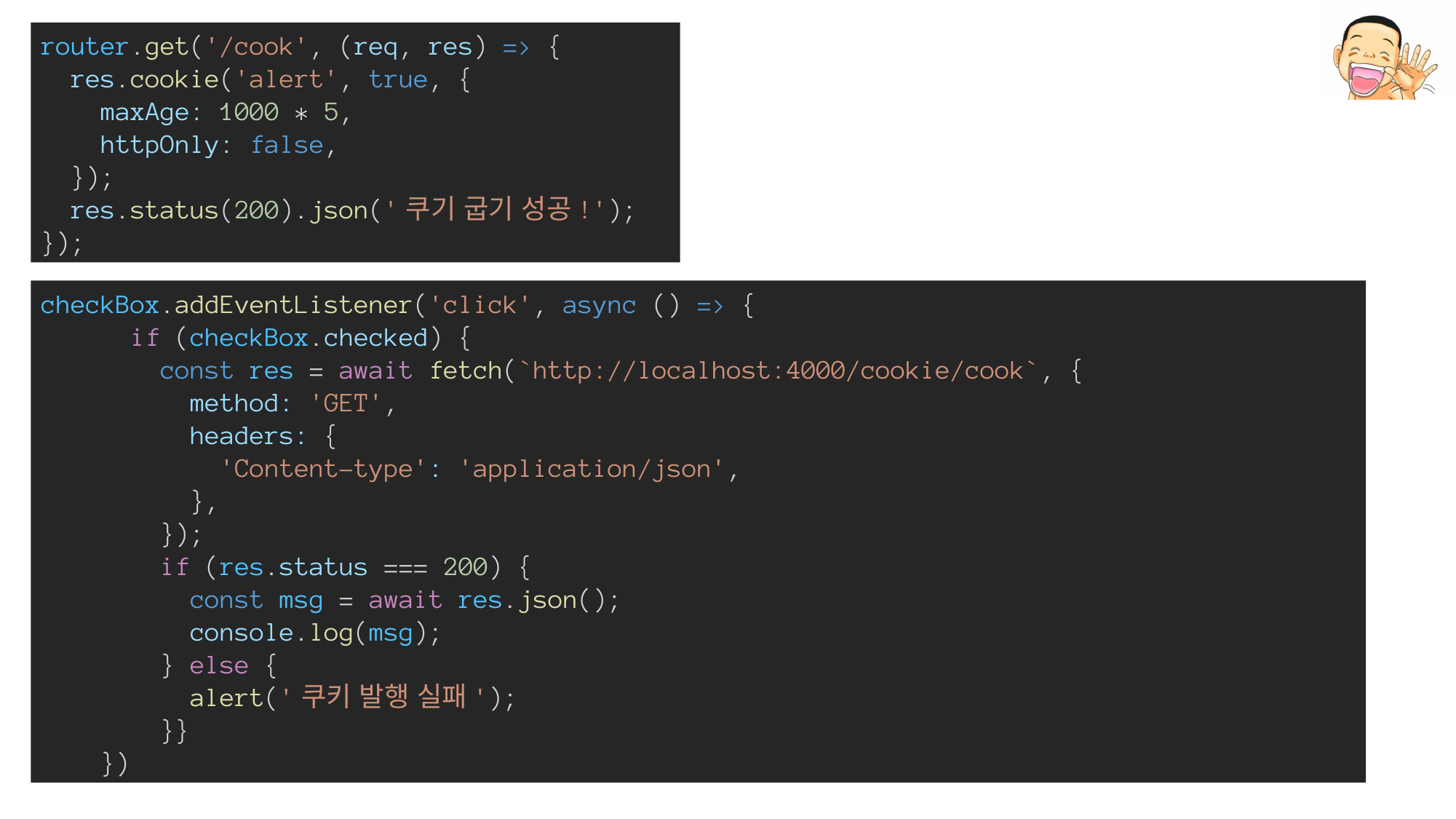

router.get('/cook', (req, res) => {
  res.cookie('alert', true, {
    maxAge: 1000 * 5,
    httpOnly: false,
  });
  res.status(200).json('쿠기 굽기 성공!');
});
checkBox.addEventListener('click', async () => {
      if (checkBox.checked) {
        const res = await fetch(`http://localhost:4000/cookie/cook`, {
          method: 'GET',
          headers: {
            'Content-type': 'application/json',
          },
        });
        if (res.status === 200) {
          const msg = await res.json();
          console.log(msg);
        } else {
          alert('쿠키 발행 실패');
        }}
    })